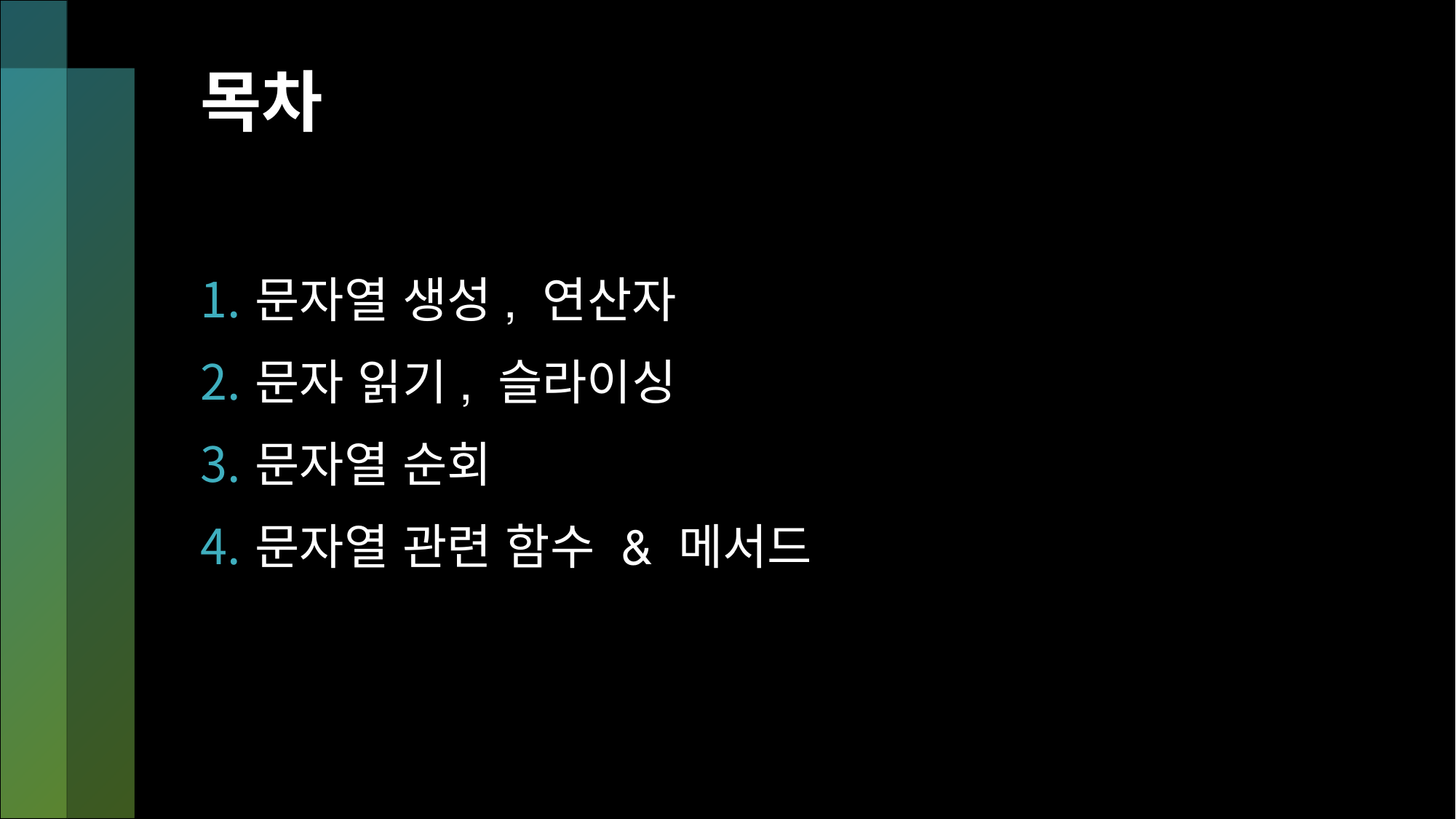

# 목차
문자열 생성, 연산자
문자 읽기, 슬라이싱
문자열 순회
문자열 관련 함수 & 메서드